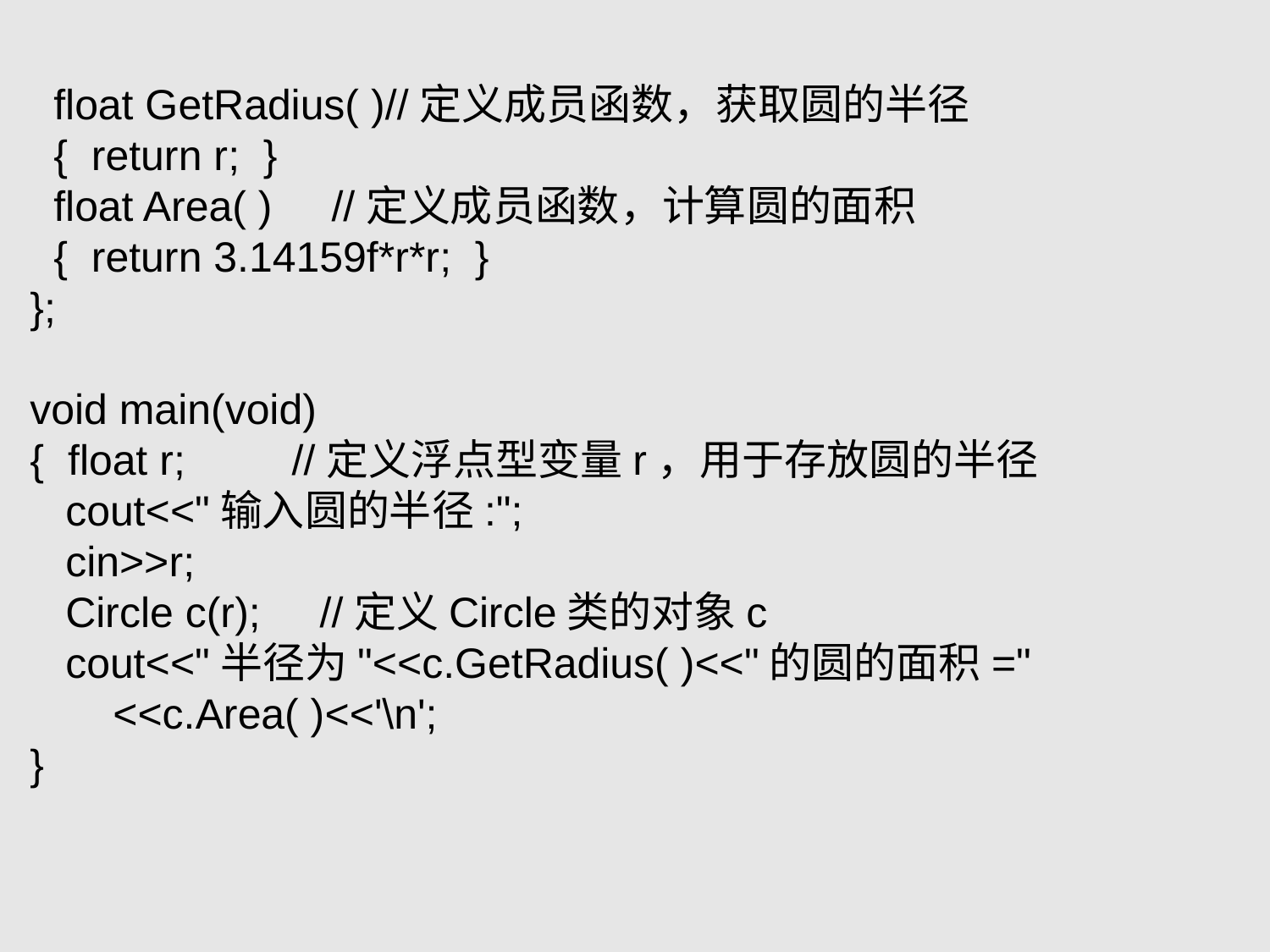

float GetRadius( )//定义成员函数，获取圆的半径
  {  return r;  }
  float Area( )     //定义成员函数，计算圆的面积
  {  return 3.14159f*r*r;  }
};

void main(void)
{  float r;         //定义浮点型变量r，用于存放圆的半径
   cout<<"输入圆的半径:";
   cin>>r;
   Circle c(r);     //定义Circle类的对象c
   cout<<"半径为"<<c.GetRadius( )<<"的圆的面积="
       <<c.Area( )<<'\n';
}